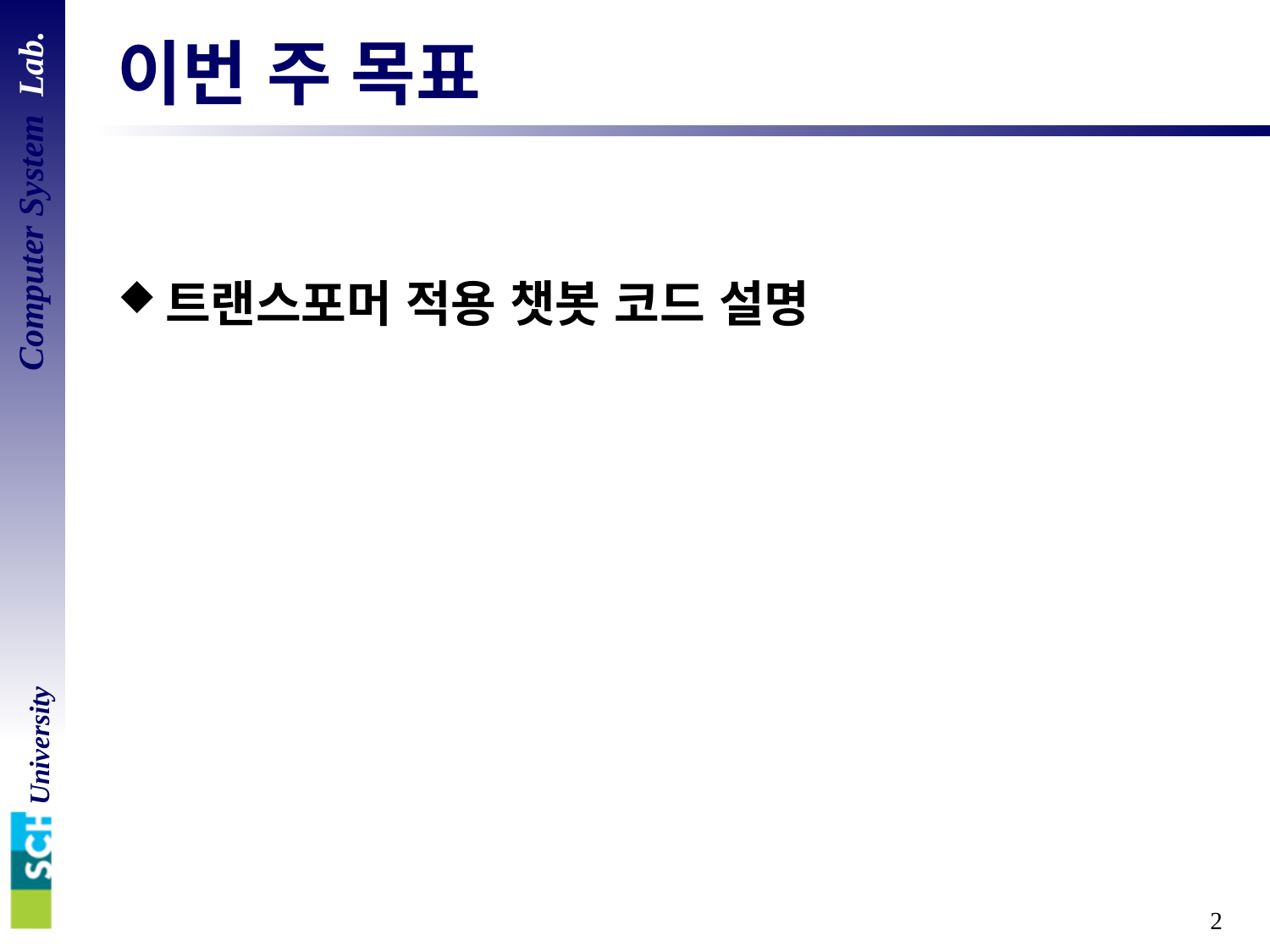

# 이번 주 목표

트랜스포머 적용 챗봇 코드 설명